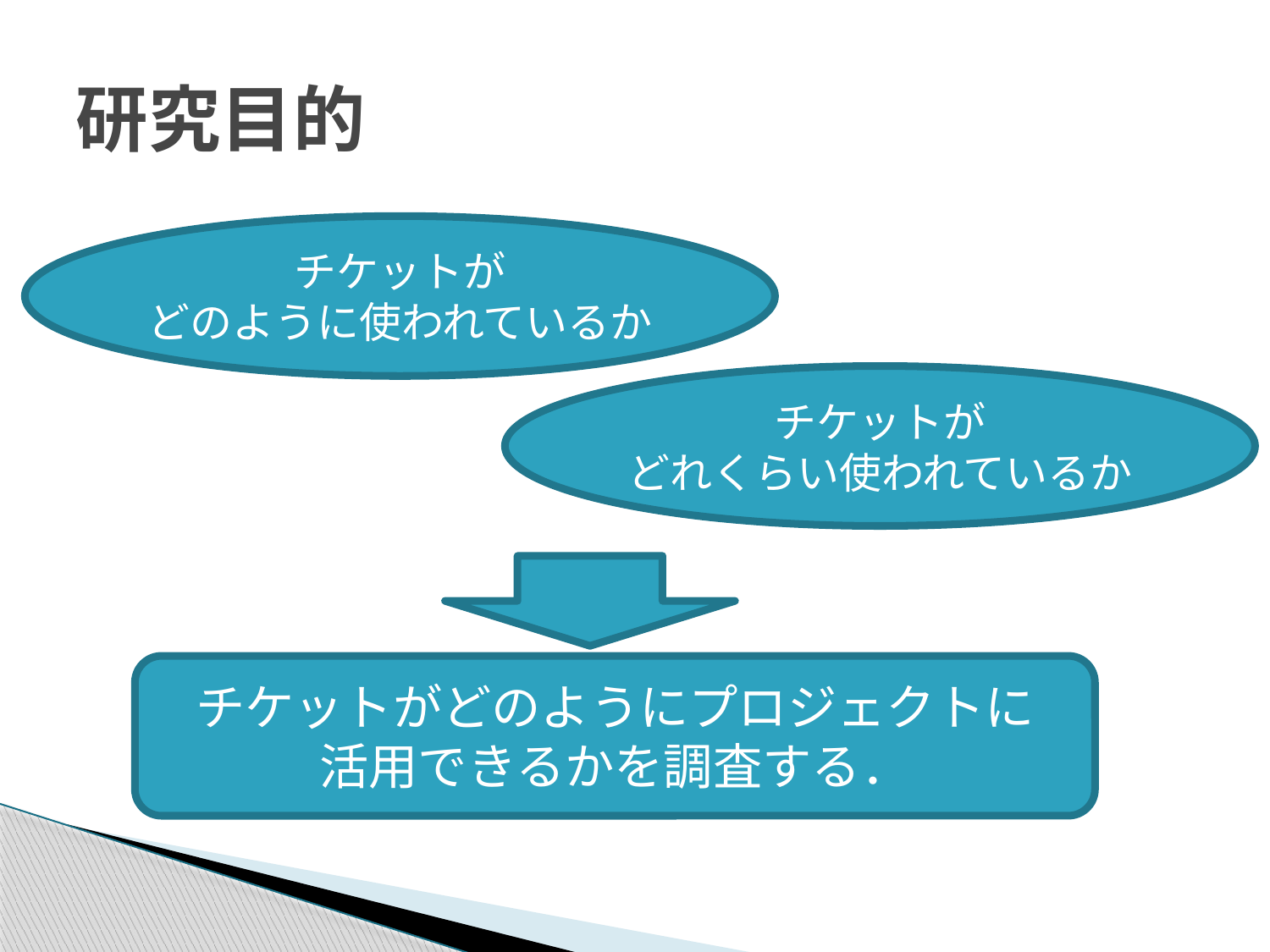

# 研究目的

チケットが
どのように使われているか
チケットが
どれくらい使われているか

チケットがどのようにプロジェクトに
活用できるかを調査する．